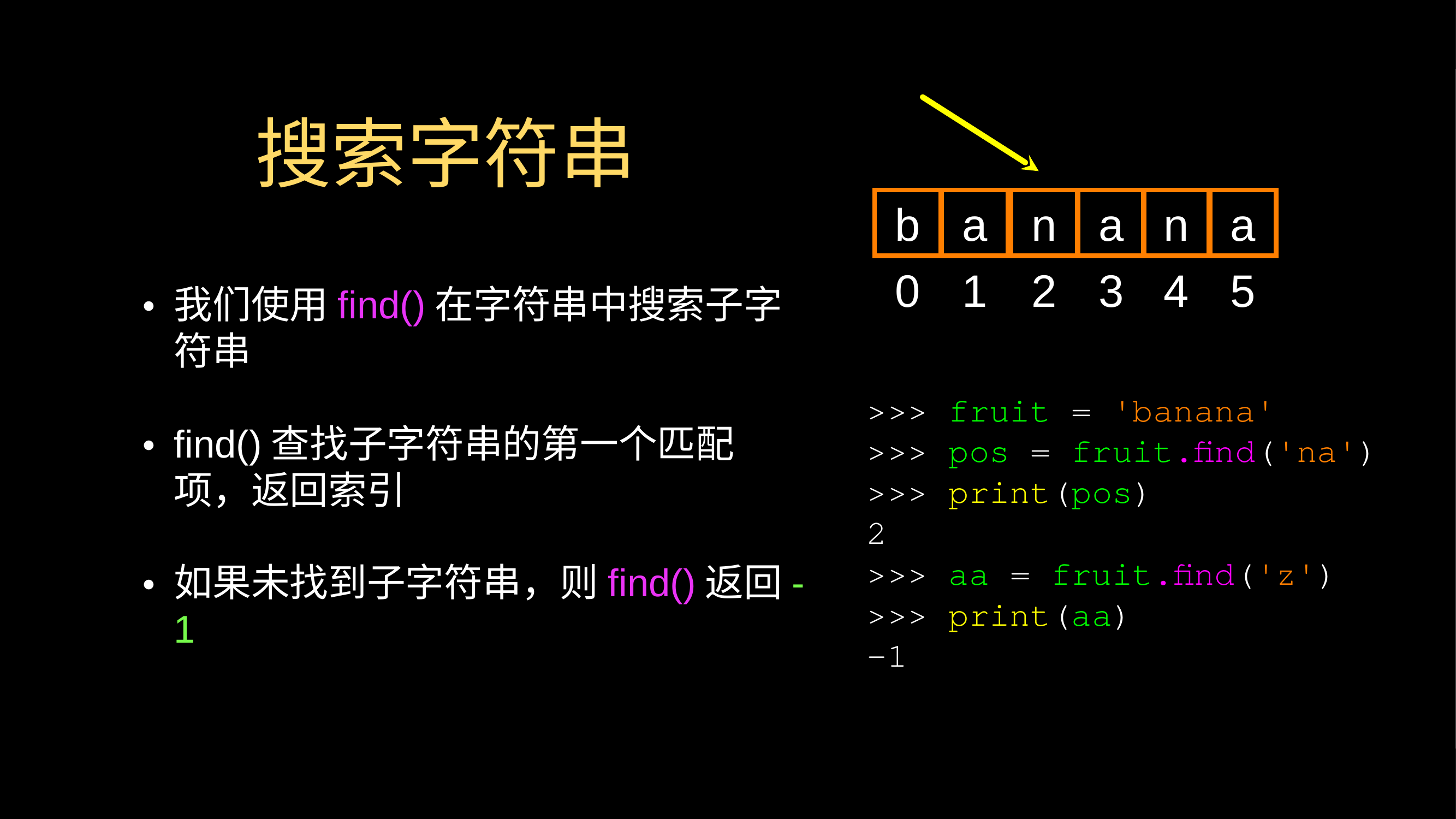

# 搜索字符串

b

a

n

a

n

a
我们使用find()在字符串中搜索子字符串
find()查找子字符串的第一个匹配项，返回索引
如果未找到子字符串，则find()返回-1
0
1
2
3
4
5
>>> fruit = 'banana'
>>> pos = fruit.find('na')
>>> print(pos)
2
>>> aa = fruit.find('z')
>>> print(aa)
-1